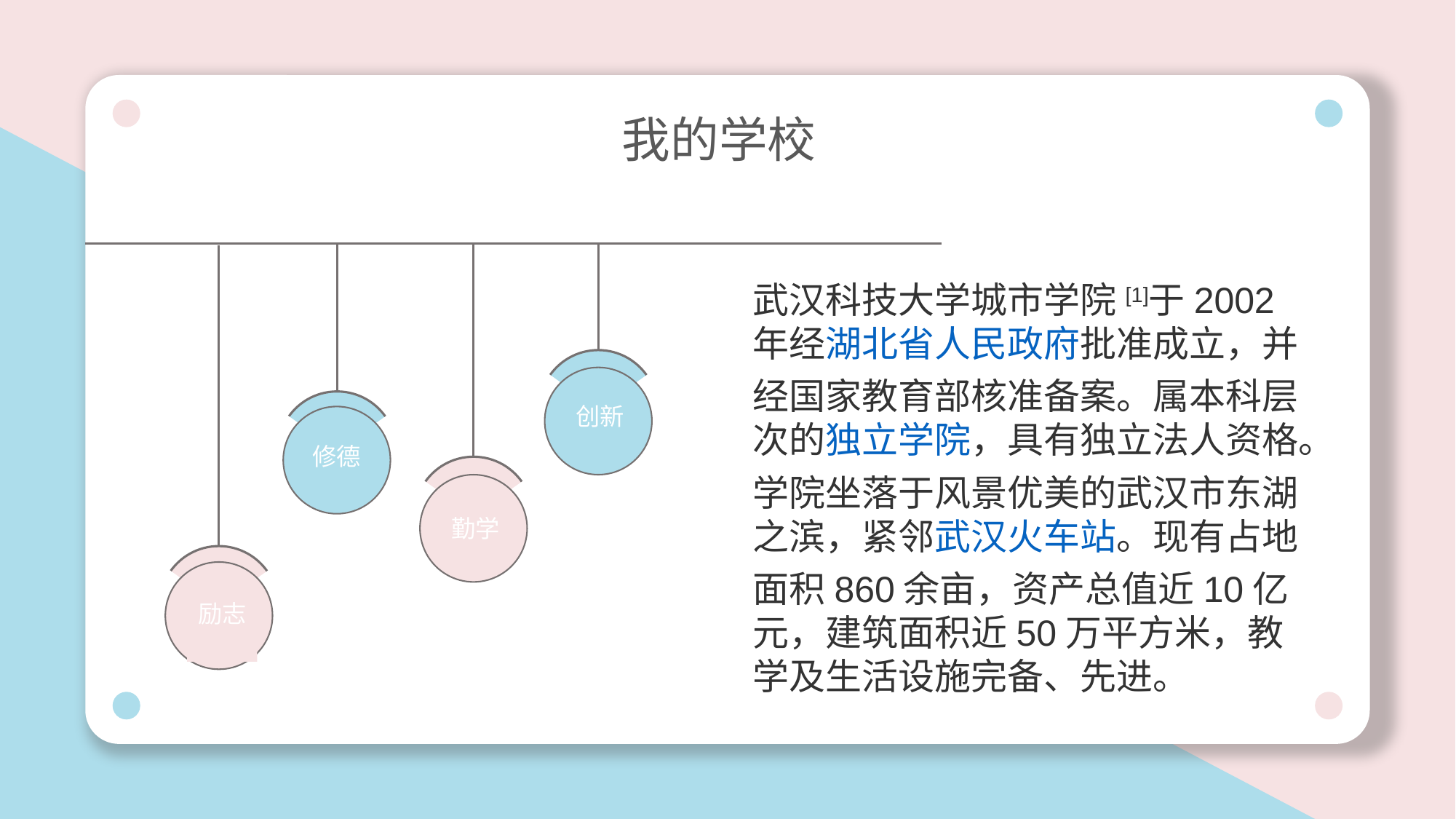

我的学校

修德

勤学

创新

励志

武汉科技大学城市学院[1]于2002年经湖北省人民政府批准成立，并经国家教育部核准备案。属本科层次的独立学院，具有独立法人资格。学院坐落于风景优美的武汉市东湖之滨，紧邻武汉火车站。现有占地面积860余亩，资产总值近10亿元，建筑面积近50万平方米，教学及生活设施完备、先进。